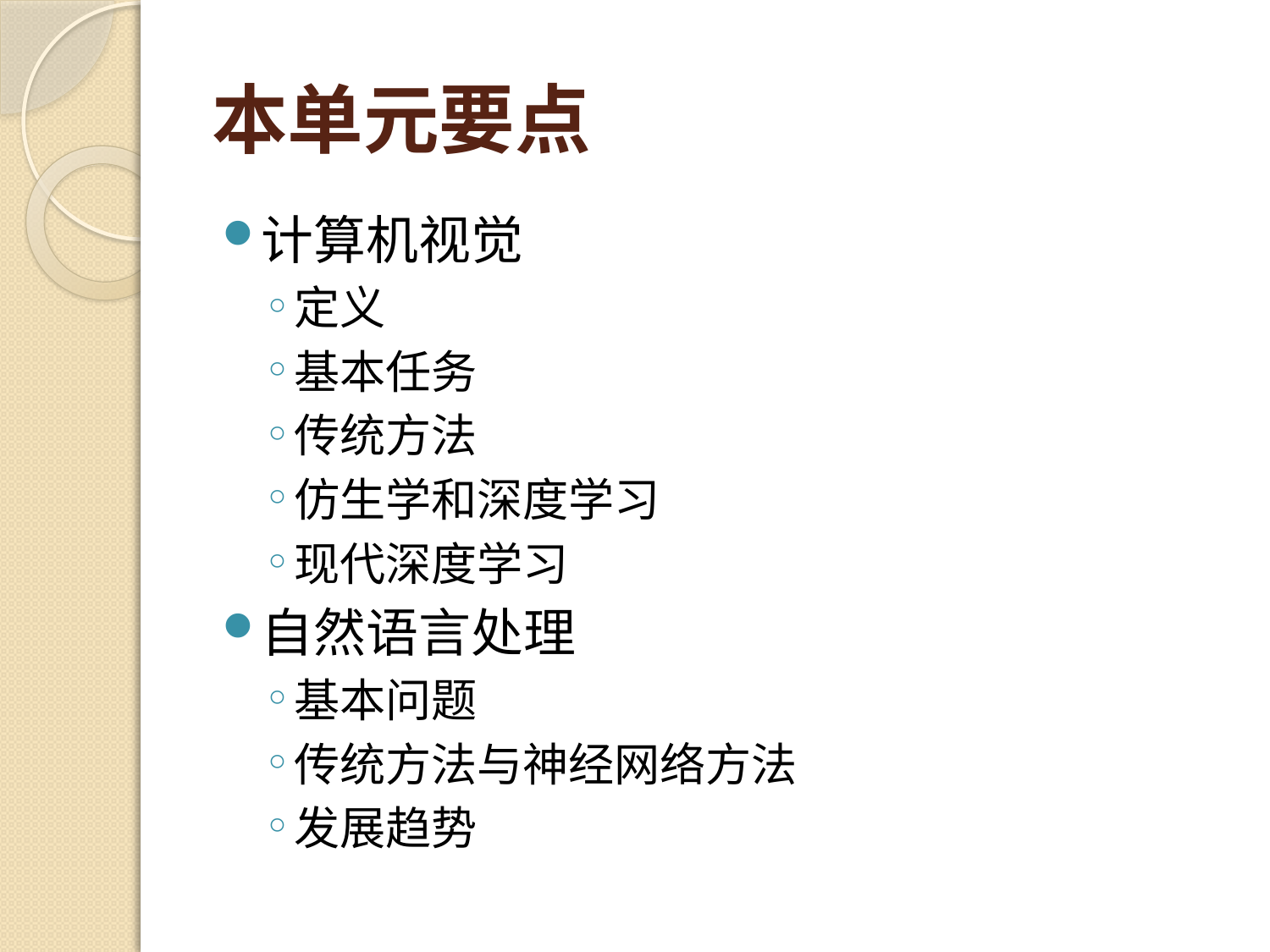

# 本单元要点
计算机视觉
定义
基本任务
传统方法
仿生学和深度学习
现代深度学习
自然语言处理
基本问题
传统方法与神经网络方法
发展趋势